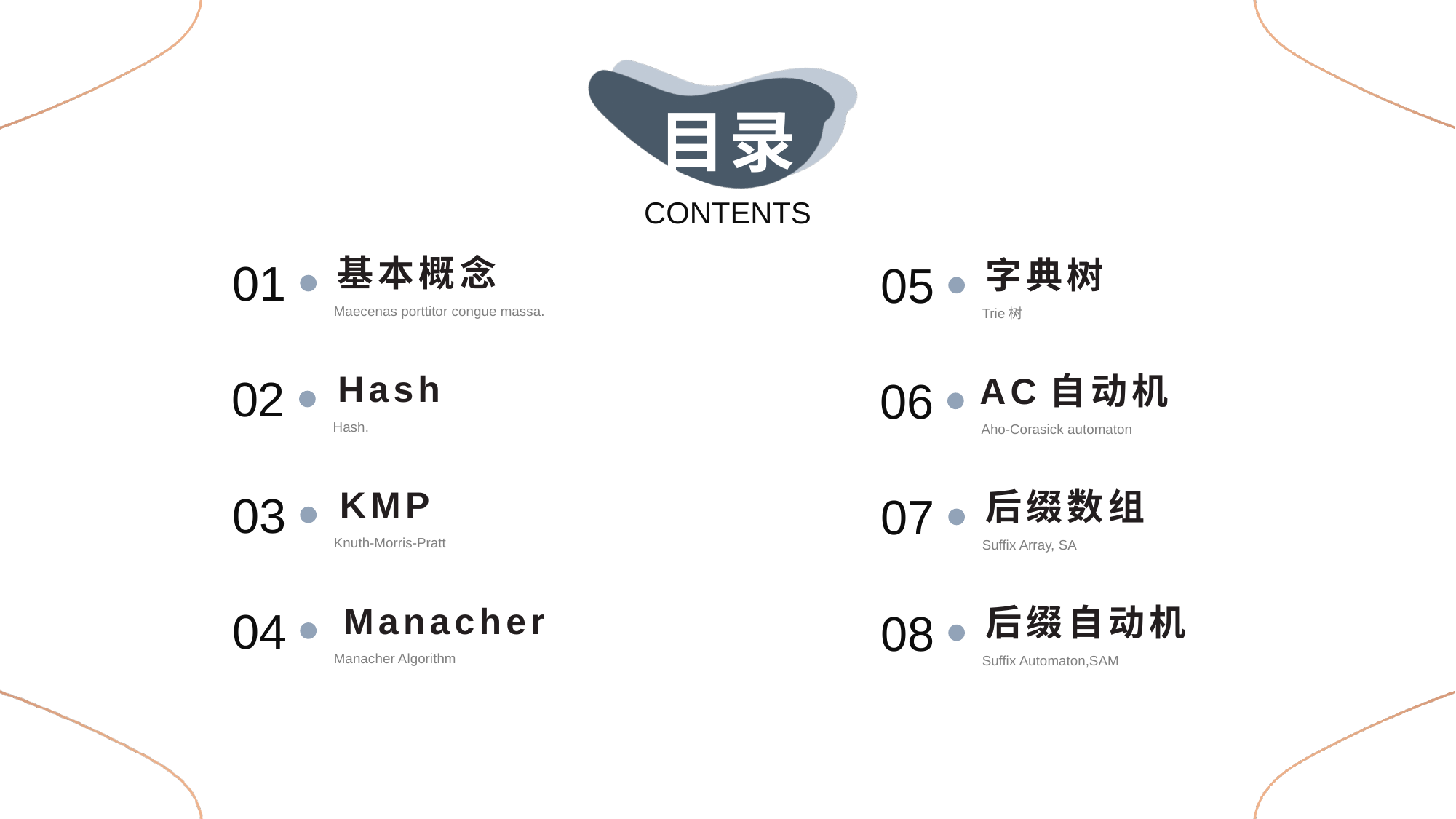

目录
CONTENTS
https://www.ypppt.com/
基本概念
字典树
01
05

Maecenas porttitor congue massa.
Trie树
Hash
AC自动机
02
06

Hash.
Aho-Corasick automaton
KMP
后缀数组
03
07

Knuth-Morris-Pratt
Suffix Array, SA
Manacher
后缀自动机
04
08

Manacher Algorithm
Suffix Automaton,SAM